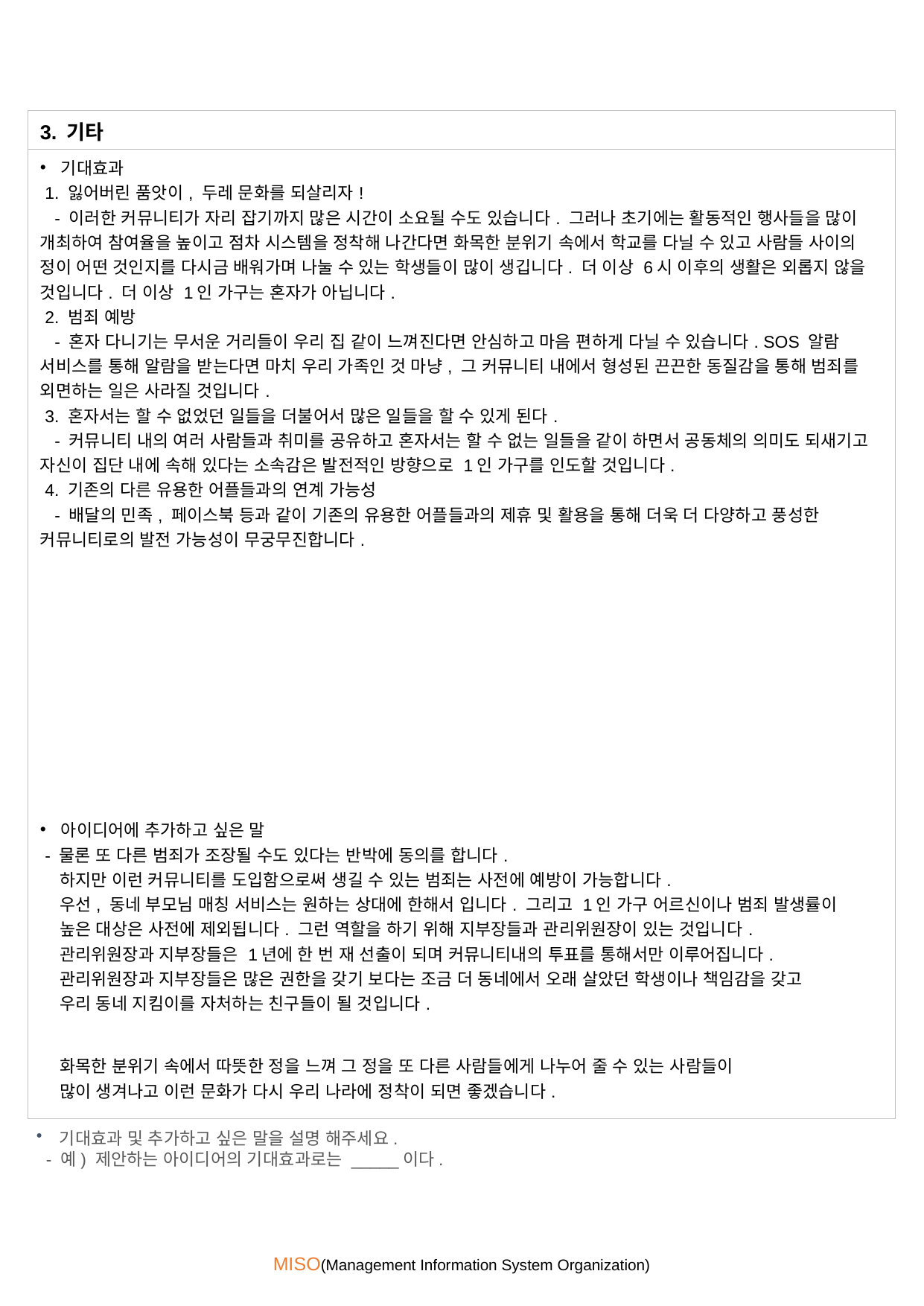

| 3. 기타 |
| --- |
| 기대효과 1. 잃어버린 품앗이, 두레 문화를 되살리자! - 이러한 커뮤니티가 자리 잡기까지 많은 시간이 소요될 수도 있습니다. 그러나 초기에는 활동적인 행사들을 많이 개최하여 참여율을 높이고 점차 시스템을 정착해 나간다면 화목한 분위기 속에서 학교를 다닐 수 있고 사람들 사이의 정이 어떤 것인지를 다시금 배워가며 나눌 수 있는 학생들이 많이 생깁니다. 더 이상 6시 이후의 생활은 외롭지 않을 것입니다. 더 이상 1인 가구는 혼자가 아닙니다. 2. 범죄 예방 - 혼자 다니기는 무서운 거리들이 우리 집 같이 느껴진다면 안심하고 마음 편하게 다닐 수 있습니다. SOS 알람 서비스를 통해 알람을 받는다면 마치 우리 가족인 것 마냥, 그 커뮤니티 내에서 형성된 끈끈한 동질감을 통해 범죄를 외면하는 일은 사라질 것입니다. 3. 혼자서는 할 수 없었던 일들을 더불어서 많은 일들을 할 수 있게 된다. - 커뮤니티 내의 여러 사람들과 취미를 공유하고 혼자서는 할 수 없는 일들을 같이 하면서 공동체의 의미도 되새기고 자신이 집단 내에 속해 있다는 소속감은 발전적인 방향으로 1인 가구를 인도할 것입니다. 4. 기존의 다른 유용한 어플들과의 연계 가능성 - 배달의 민족, 페이스북 등과 같이 기존의 유용한 어플들과의 제휴 및 활용을 통해 더욱 더 다양하고 풍성한 커뮤니티로의 발전 가능성이 무궁무진합니다. 아이디어에 추가하고 싶은 말 - 물론 또 다른 범죄가 조장될 수도 있다는 반박에 동의를 합니다. 하지만 이런 커뮤니티를 도입함으로써 생길 수 있는 범죄는 사전에 예방이 가능합니다. 우선, 동네 부모님 매칭 서비스는 원하는 상대에 한해서 입니다. 그리고 1인 가구 어르신이나 범죄 발생률이 높은 대상은 사전에 제외됩니다. 그런 역할을 하기 위해 지부장들과 관리위원장이 있는 것입니다. 관리위원장과 지부장들은 1년에 한 번 재 선출이 되며 커뮤니티내의 투표를 통해서만 이루어집니다. 관리위원장과 지부장들은 많은 권한을 갖기 보다는 조금 더 동네에서 오래 살았던 학생이나 책임감을 갖고 우리 동네 지킴이를 자처하는 친구들이 될 것입니다. 화목한 분위기 속에서 따뜻한 정을 느껴 그 정을 또 다른 사람들에게 나누어 줄 수 있는 사람들이 많이 생겨나고 이런 문화가 다시 우리 나라에 정착이 되면 좋겠습니다. |
기대효과 및 추가하고 싶은 말을 설명 해주세요.
  - 예) 제안하는 아이디어의 기대효과로는 _____이다.
MISO(Management Information System Organization)